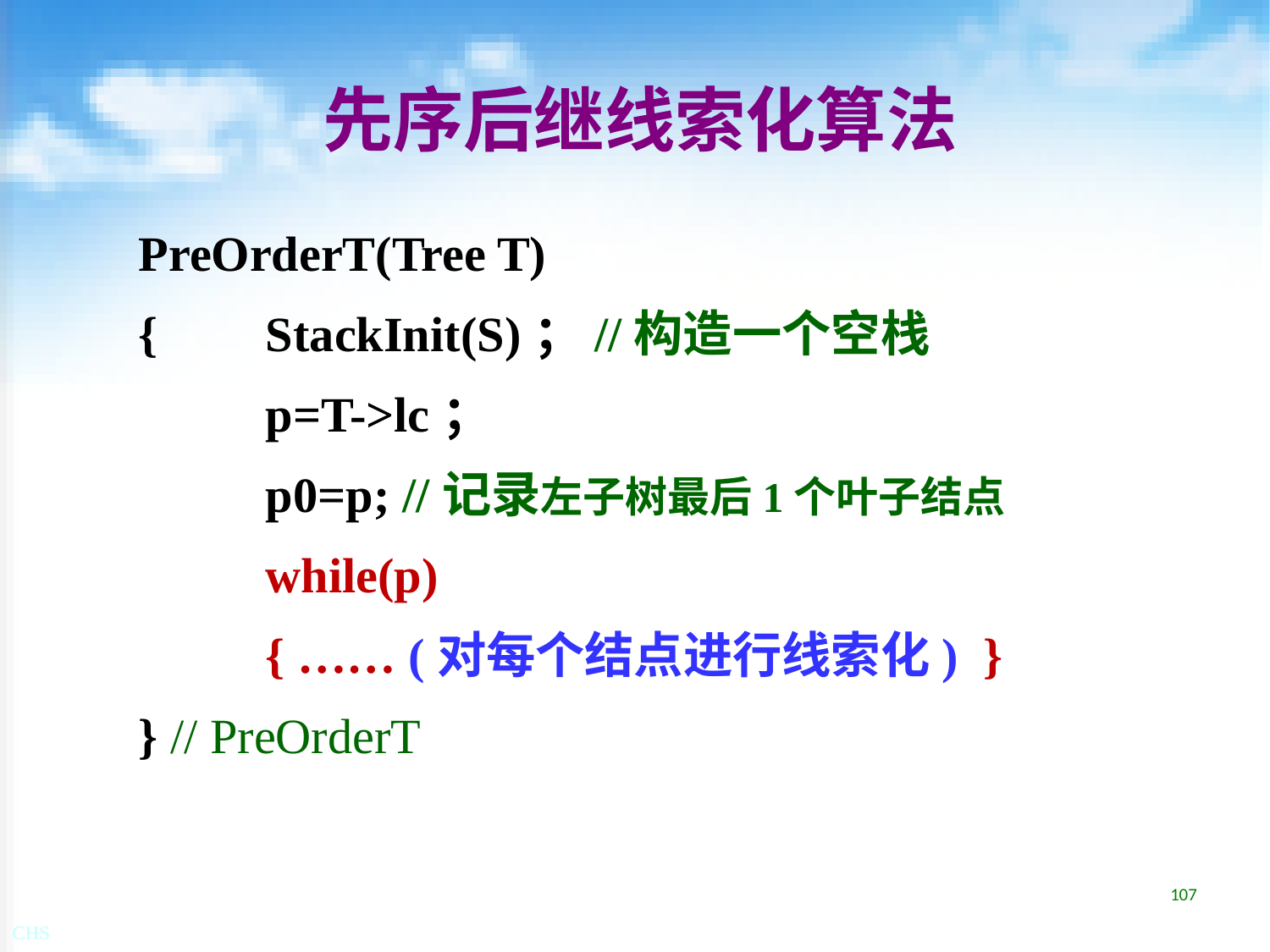

# 先序后继线索化算法
PreOrderT(Tree T)
{	StackInit(S)；//构造一个空栈
	p=T->lc；
	p0=p; //记录左子树最后1个叶子结点
	while(p)
	{ …… (对每个结点进行线索化)  }
} // PreOrderT
107